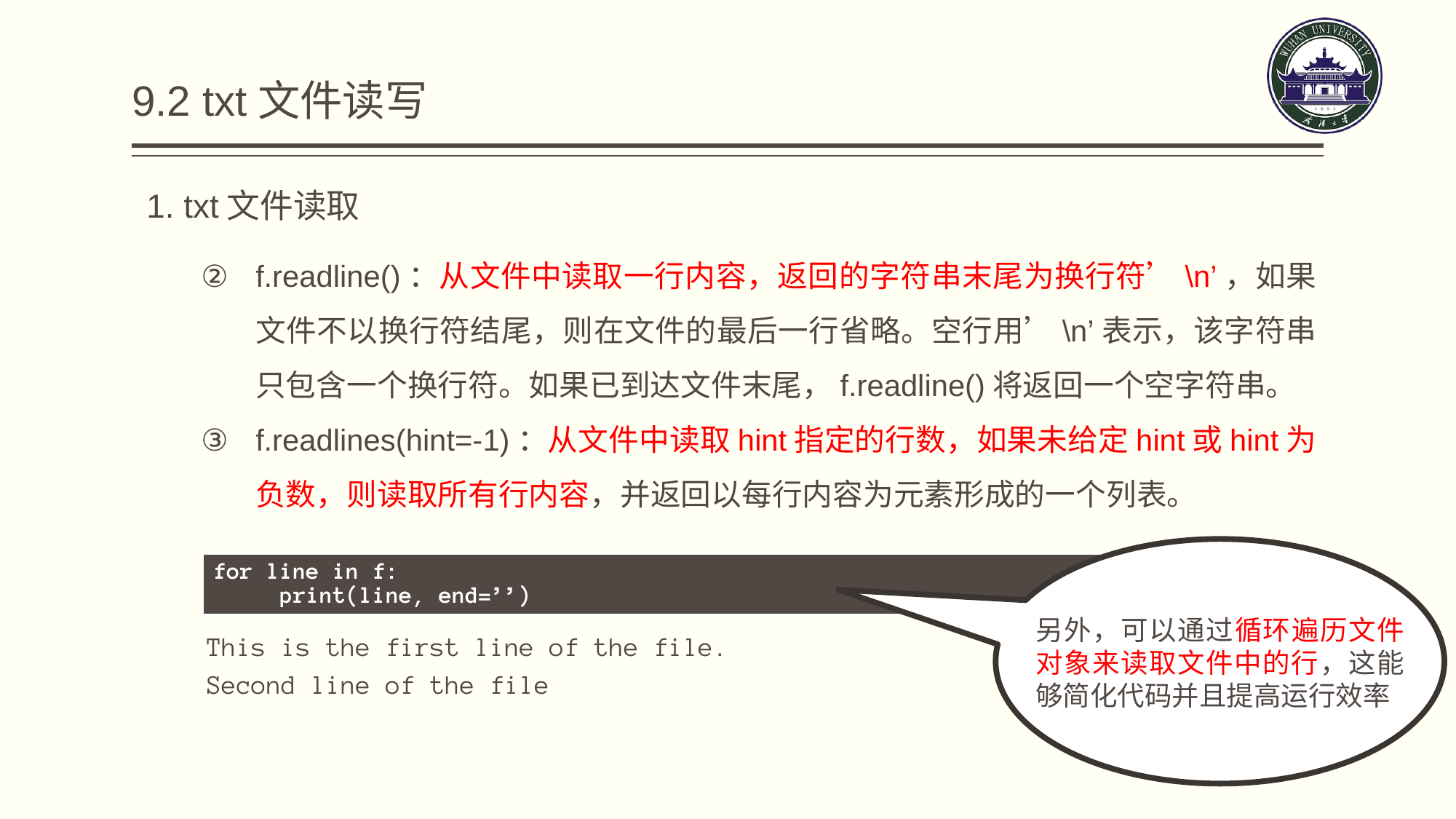

9.2 txt文件读写
1. txt文件读取
f.readline()：从文件中读取一行内容，返回的字符串末尾为换行符’\n’，如果文件不以换行符结尾，则在文件的最后一行省略。空行用’\n’表示，该字符串只包含一个换行符。如果已到达文件末尾，f.readline()将返回一个空字符串。
f.readlines(hint=-1)：从文件中读取hint指定的行数，如果未给定hint或hint为负数，则读取所有行内容，并返回以每行内容为元素形成的一个列表。

另外，可以通过循环遍历文件对象来读取文件中的行，这能够简化代码并且提高运行效率
| for line in f: print(line, end=’’) |
| --- |
This is the first line of the file.
Second line of the file